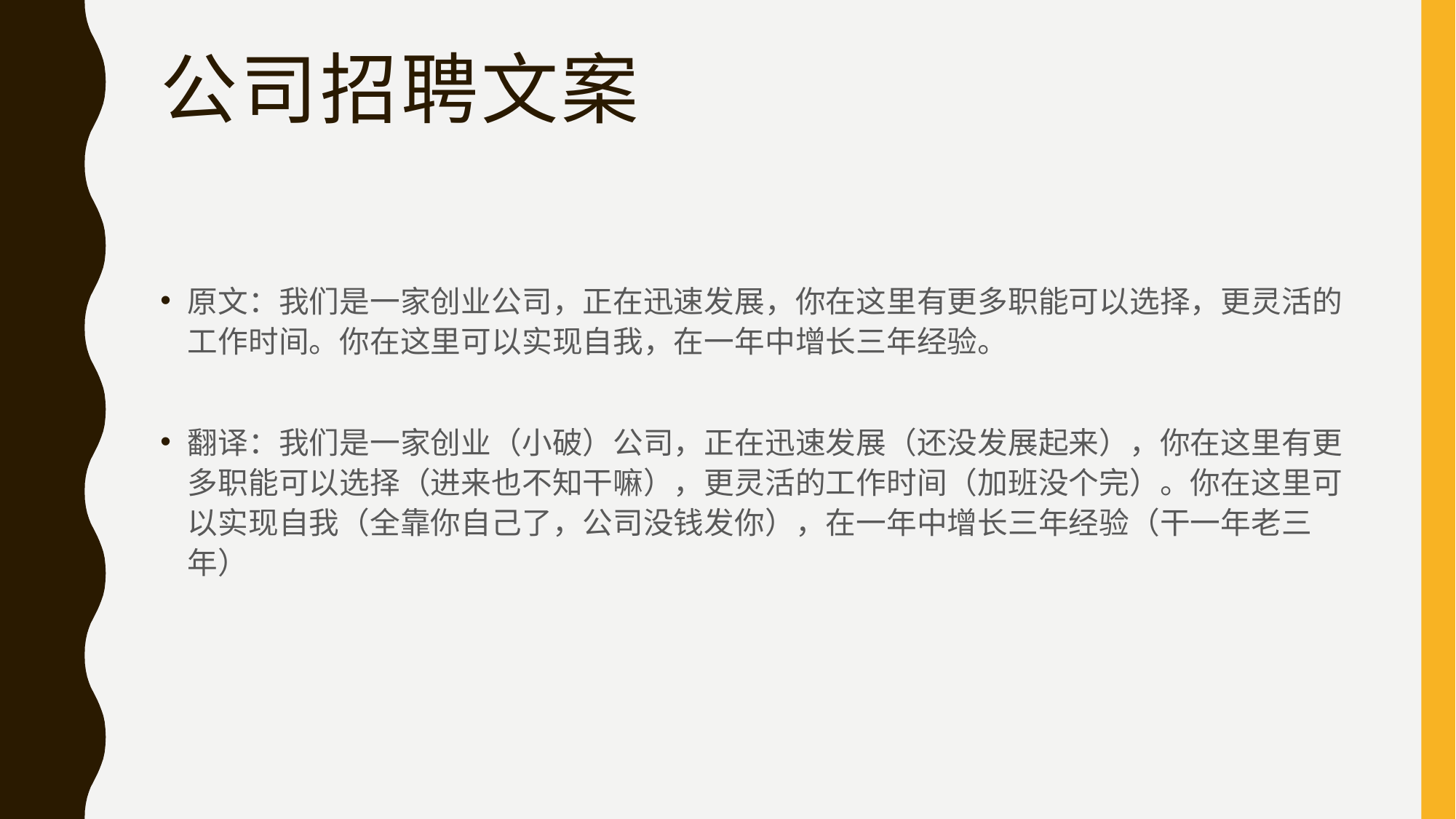

# 公司招聘文案
原文：我们是一家创业公司，正在迅速发展，你在这里有更多职能可以选择，更灵活的工作时间。你在这里可以实现自我，在一年中增长三年经验。

翻译：我们是一家创业（小破）公司，正在迅速发展（还没发展起来），你在这里有更多职能可以选择（进来也不知干嘛），更灵活的工作时间（加班没个完）。你在这里可以实现自我（全靠你自己了，公司没钱发你），在一年中增长三年经验（干一年老三年）